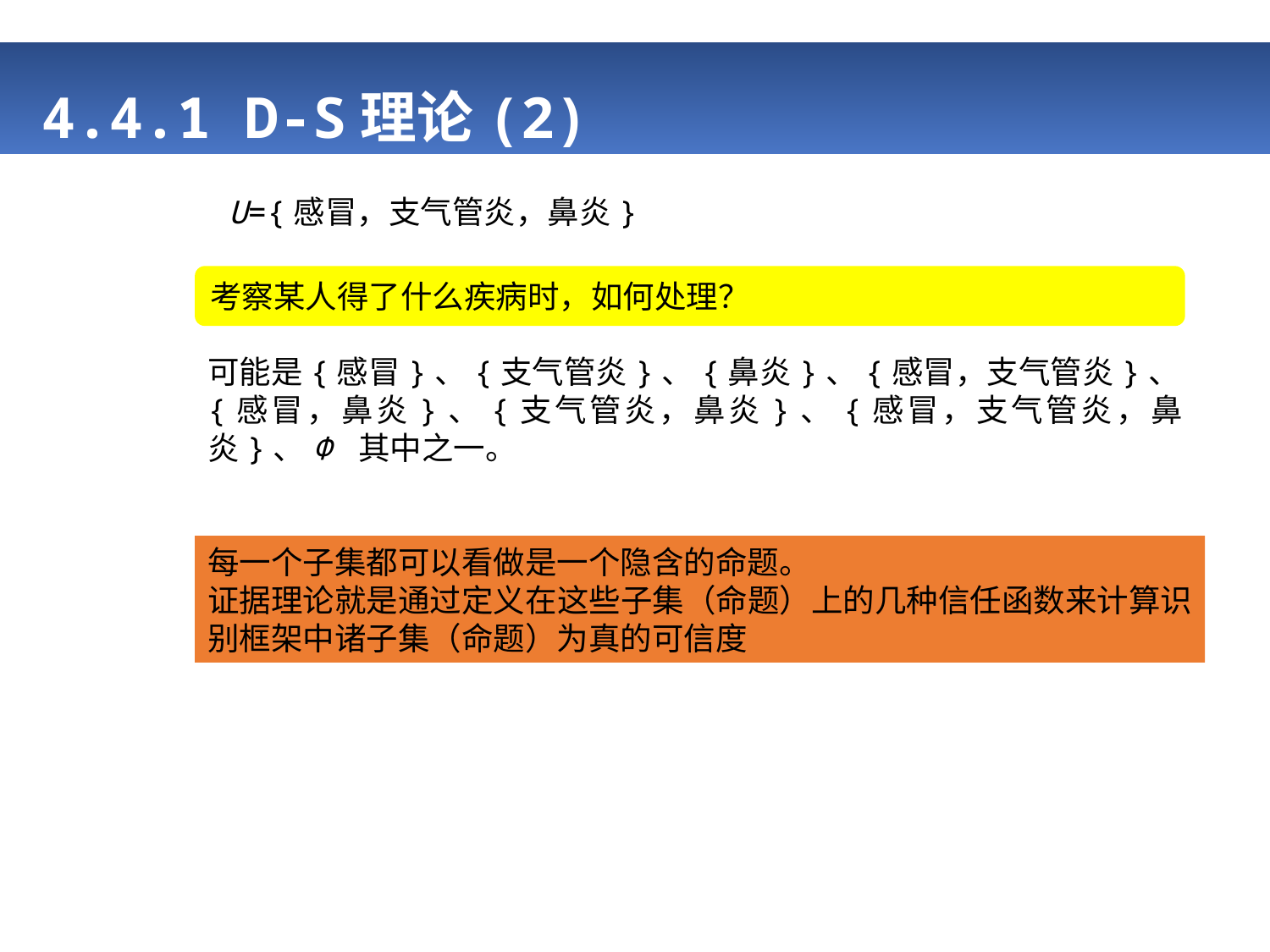

# 4.4.1 D-S理论(2)
U={感冒，支气管炎，鼻炎}

考察某人得了什么疾病时，如何处理？
可能是{感冒}、{支气管炎}、{鼻炎}、{感冒，支气管炎}、{感冒，鼻炎}、{支气管炎，鼻炎}、{感冒，支气管炎，鼻炎}、Φ 其中之一。
每一个子集都可以看做是一个隐含的命题。
证据理论就是通过定义在这些子集（命题）上的几种信任函数来计算识别框架中诸子集（命题）为真的可信度